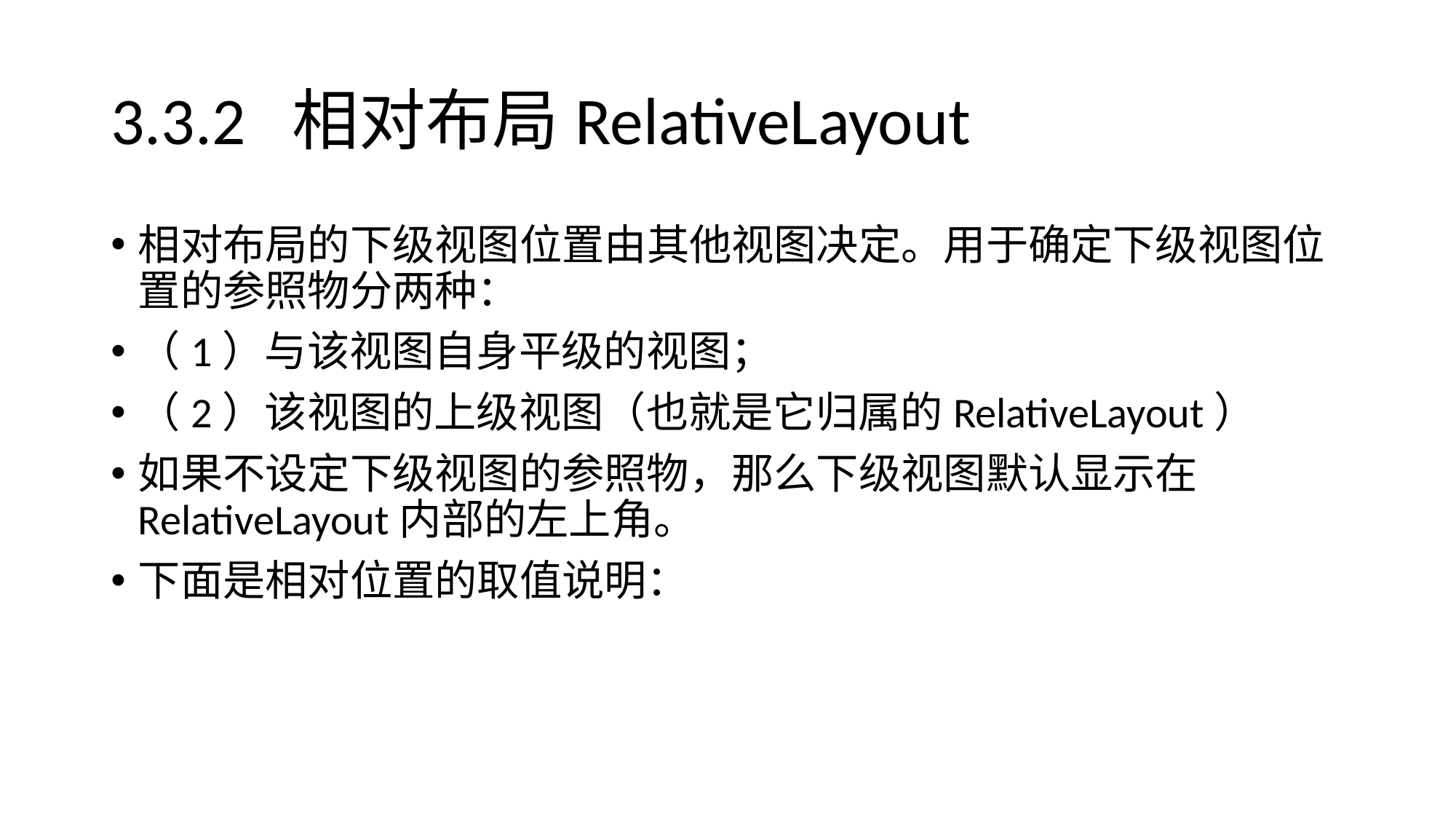

# 3.3.2  相对布局RelativeLayout
相对布局的下级视图位置由其他视图决定。用于确定下级视图位置的参照物分两种：
（1）与该视图自身平级的视图；
（2）该视图的上级视图（也就是它归属的RelativeLayout）
如果不设定下级视图的参照物，那么下级视图默认显示在RelativeLayout内部的左上角。
下面是相对位置的取值说明：